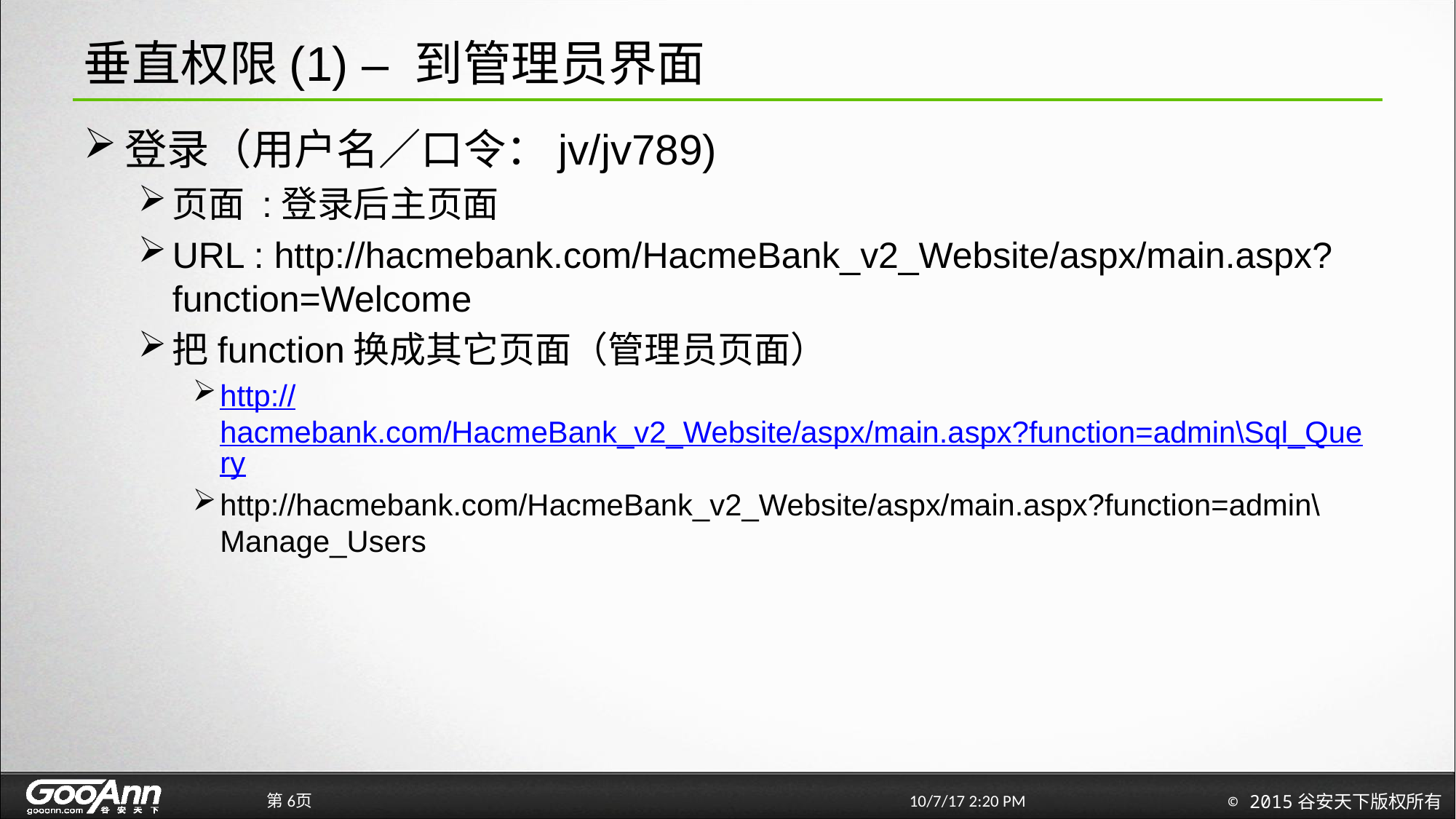

# 垂直权限(1) – 到管理员界面
登录（用户名／口令：jv/jv789)
页面 :登录后主页面
URL : http://hacmebank.com/HacmeBank_v2_Website/aspx/main.aspx?function=Welcome
把function换成其它页面（管理员页面）
http://hacmebank.com/HacmeBank_v2_Website/aspx/main.aspx?function=admin\Sql_Query
http://hacmebank.com/HacmeBank_v2_Website/aspx/main.aspx?function=admin\Manage_Users